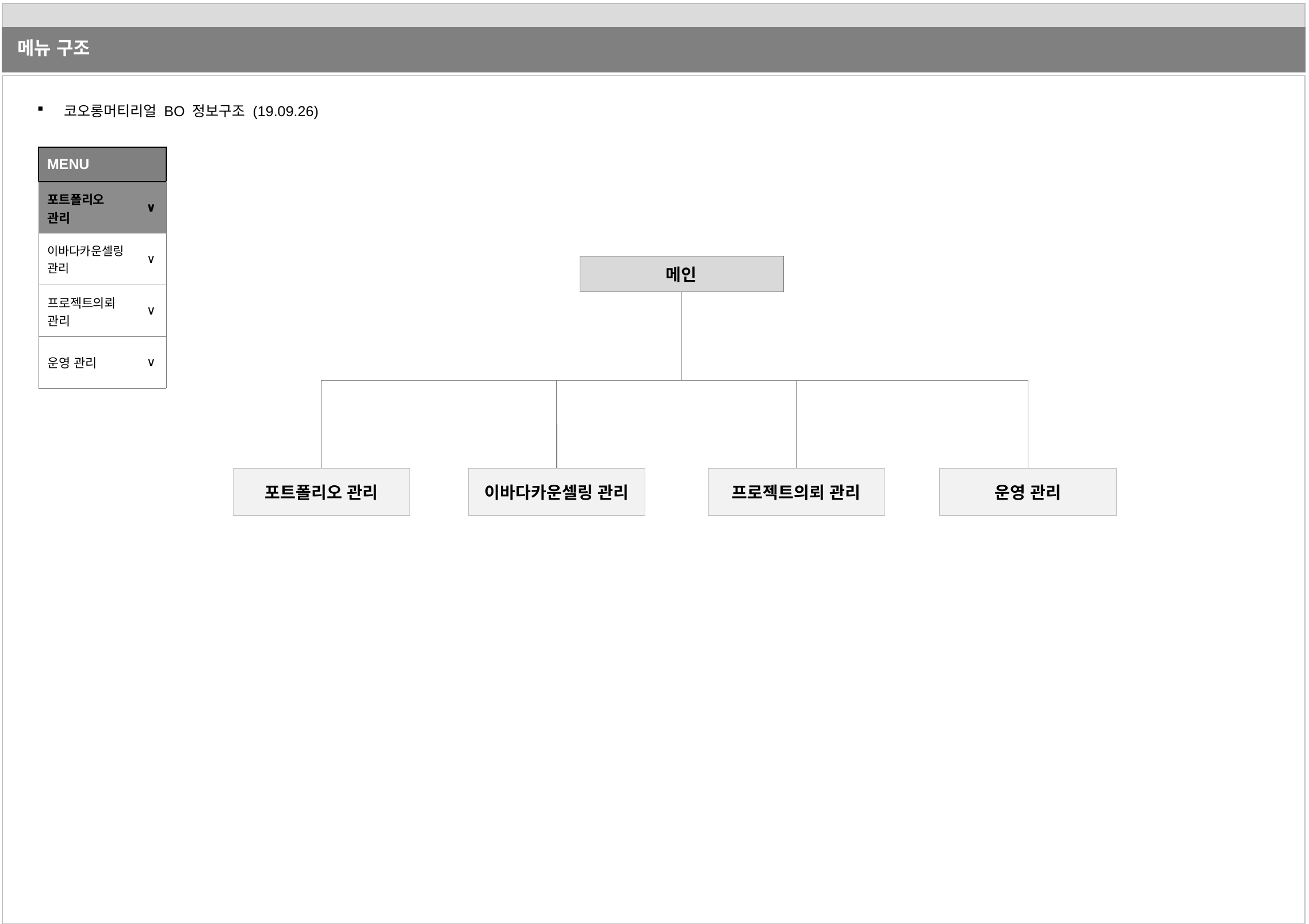

메뉴 구조
코오롱머티리얼 BO 정보구조 (19.09.26)
| MENU |  |
| --- | --- |
| 포트폴리오 관리 | ∨ |
| 이바다카운셀링 관리 | ∨ |
| 프로젝트의뢰 관리 | ∨ |
| 운영 관리 | ∨ |
메인
포트폴리오 관리
이바다카운셀링 관리
프로젝트의뢰 관리
운영 관리